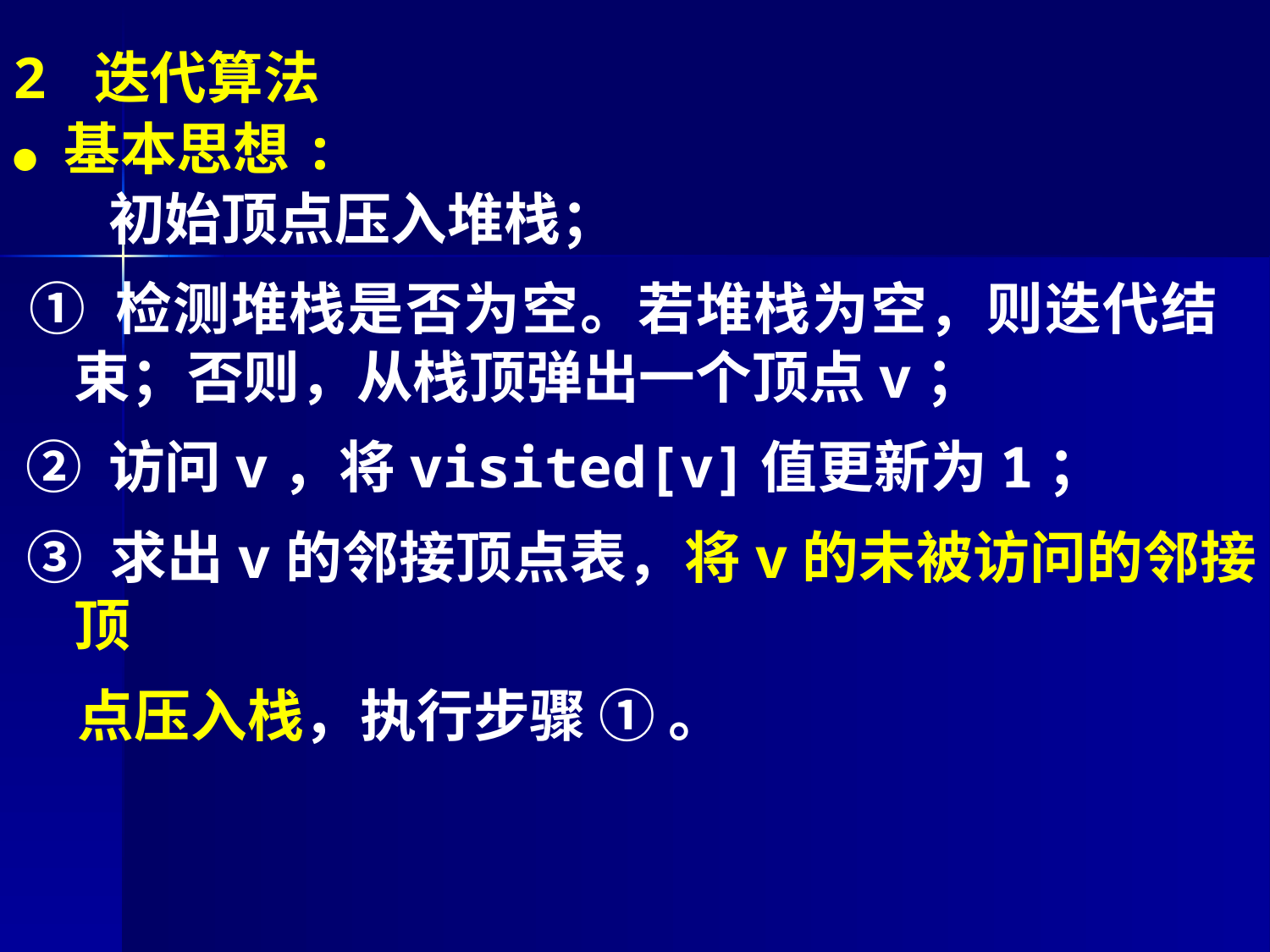

2 迭代算法
● 基本思想:
  　初始顶点压入堆栈；
 ① 检测堆栈是否为空。若堆栈为空，则迭代结  	 束；否则，从栈顶弹出一个顶点v；
 ② 访问v，将visited[v]值更新为1；
 ③ 求出v的邻接顶点表，将v的未被访问的邻接顶
    点压入栈，执行步骤 ① 。